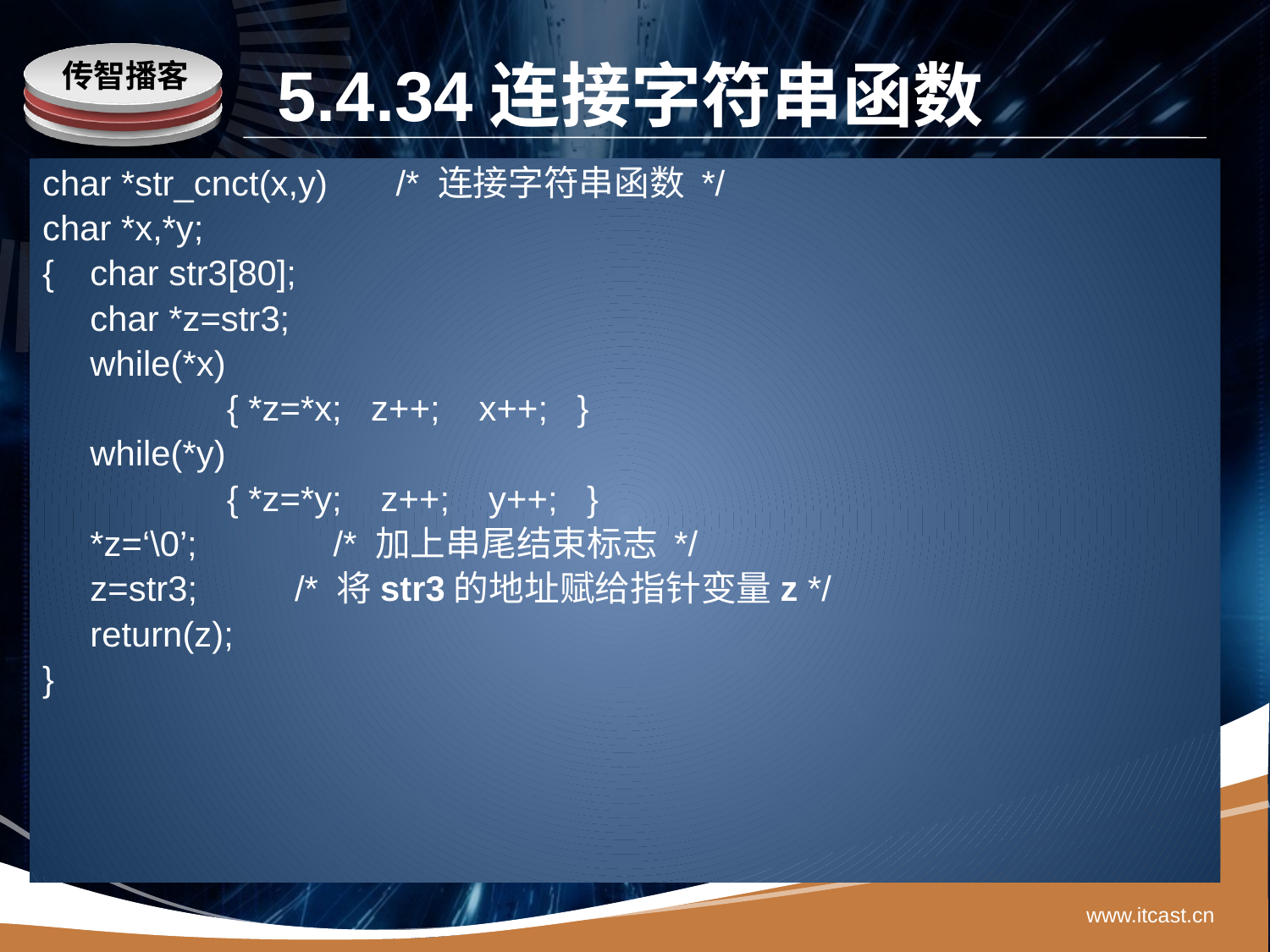

# 5.4.34连接字符串函数
char *str_cnct(x,y)       /* 连接字符串函数 */
char *x,*y;
{ 	char str3[80];
 	char *z=str3;
 	while(*x)
		 { *z=*x;   z++;    x++;   }
 	while(*y)
		 { *z=*y;    z++;    y++;   }
 	*z=‘\0’;              /* 加上串尾结束标志 */
 	z=str3;          /* 将str3的地址赋给指针变量z */
 	return(z);
}
www.itcast.cn